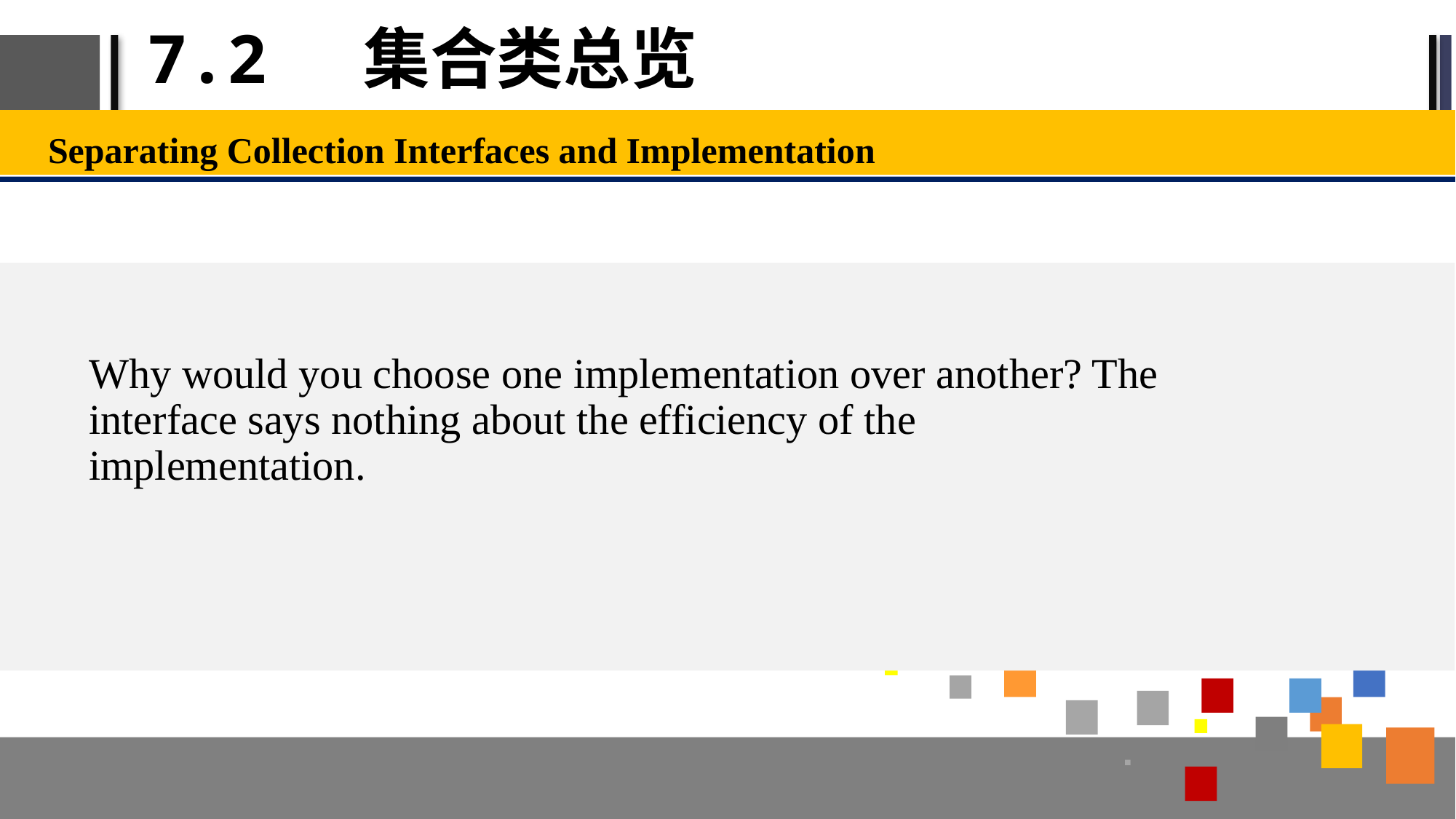

# 7.2  集合类总览

Separating Collection Interfaces and Implementation

Why would you choose one implementation over another? The interface says nothing about the efficiency of the implementation.